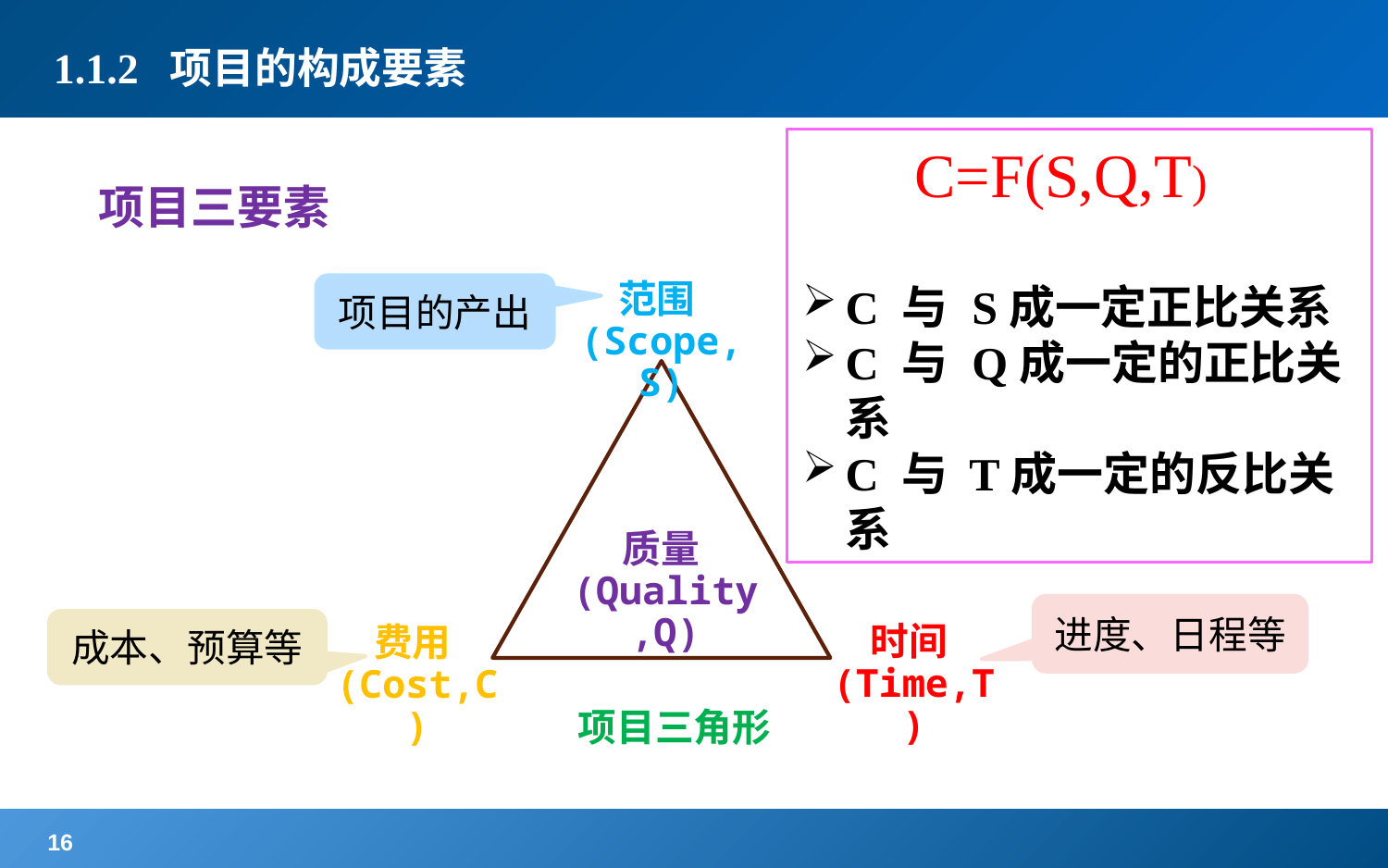

1.1.2  项目的构成要素
C=F(S,Q,T)
C 与S成一定正比关系
C 与Q成一定的正比关系
C 与 T成一定的反比关系
项目三要素
范围(Scope,S)
项目的产出

质量(Quality,Q)
进度、日程等
成本、预算等
时间(Time,T)
费用(Cost,C)
项目三角形